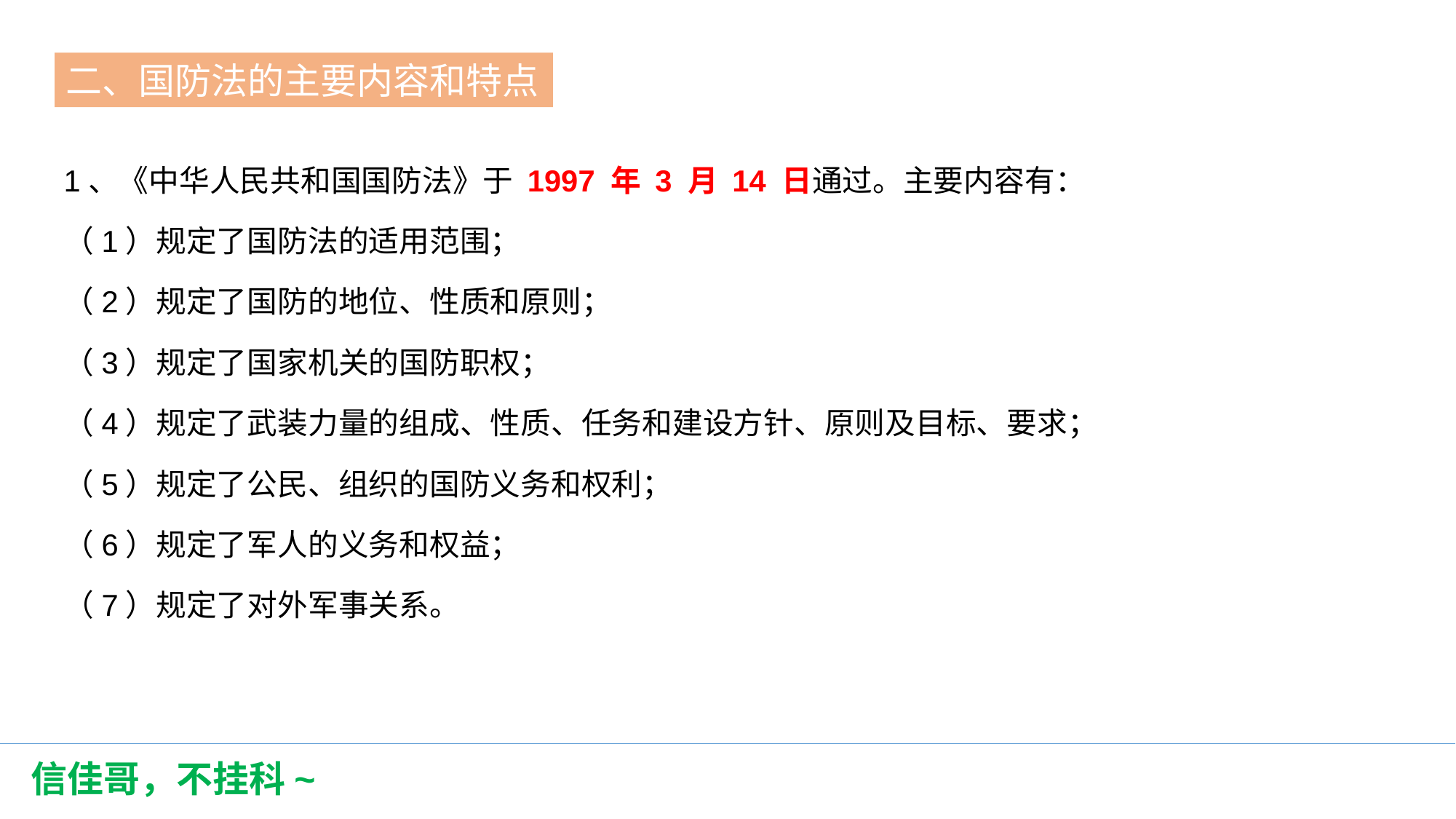

二、国防法的主要内容和特点
第一节
1、《中华人民共和国国防法》于 1997 年 3 月 14 日通过。主要内容有：
（1）规定了国防法的适用范围；
（2）规定了国防的地位、性质和原则；
（3）规定了国家机关的国防职权；
（4）规定了武装力量的组成、性质、任务和建设方针、原则及目标、要求；
（5）规定了公民、组织的国防义务和权利；
（6）规定了军人的义务和权益；
（7）规定了对外军事关系。